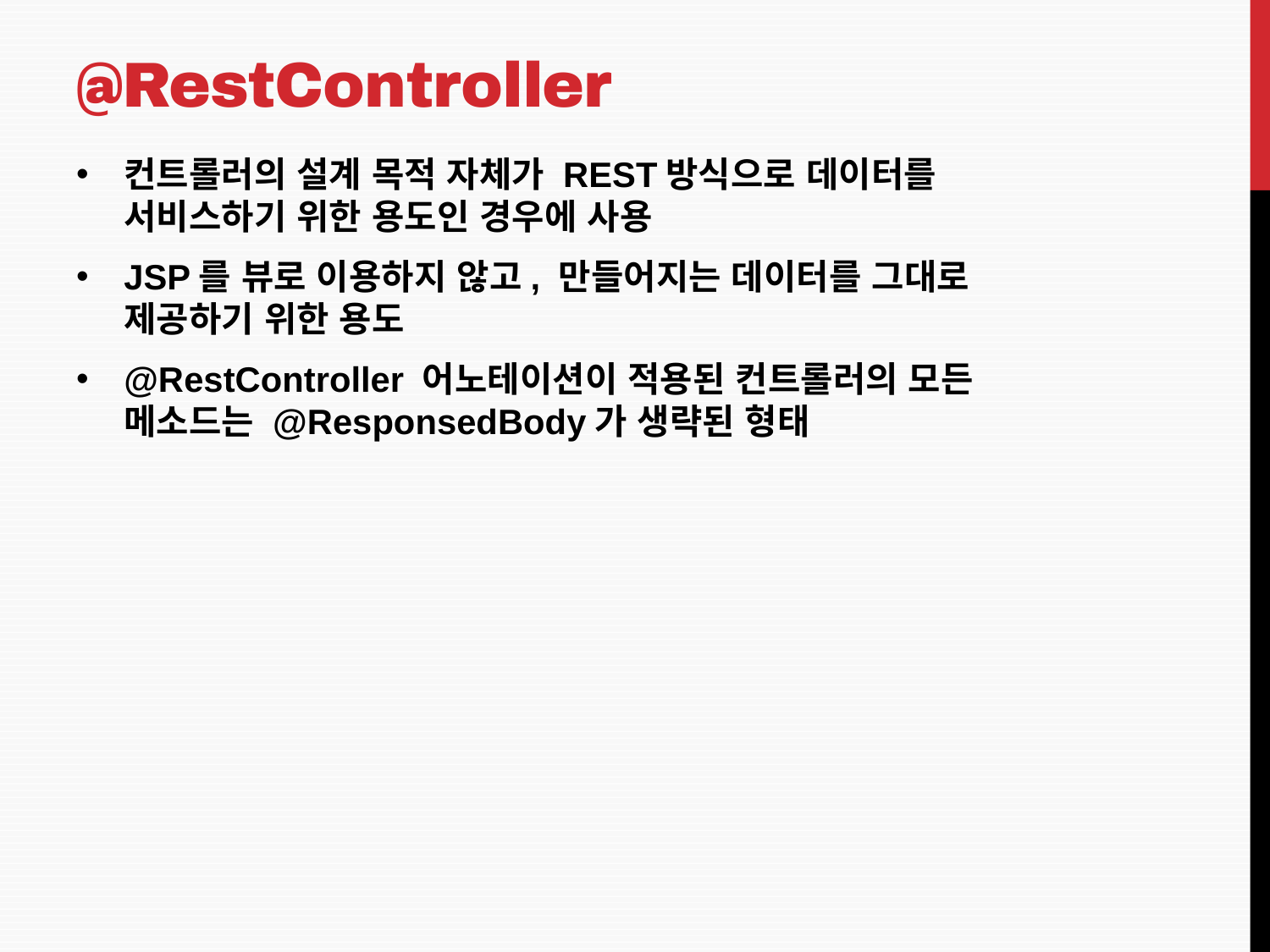

# @RestController
컨트롤러의 설계 목적 자체가 REST방식으로 데이터를 서비스하기 위한 용도인 경우에 사용
JSP를 뷰로 이용하지 않고, 만들어지는 데이터를 그대로 제공하기 위한 용도
@RestController 어노테이션이 적용된 컨트롤러의 모든 메소드는 @ResponsedBody가 생략된 형태